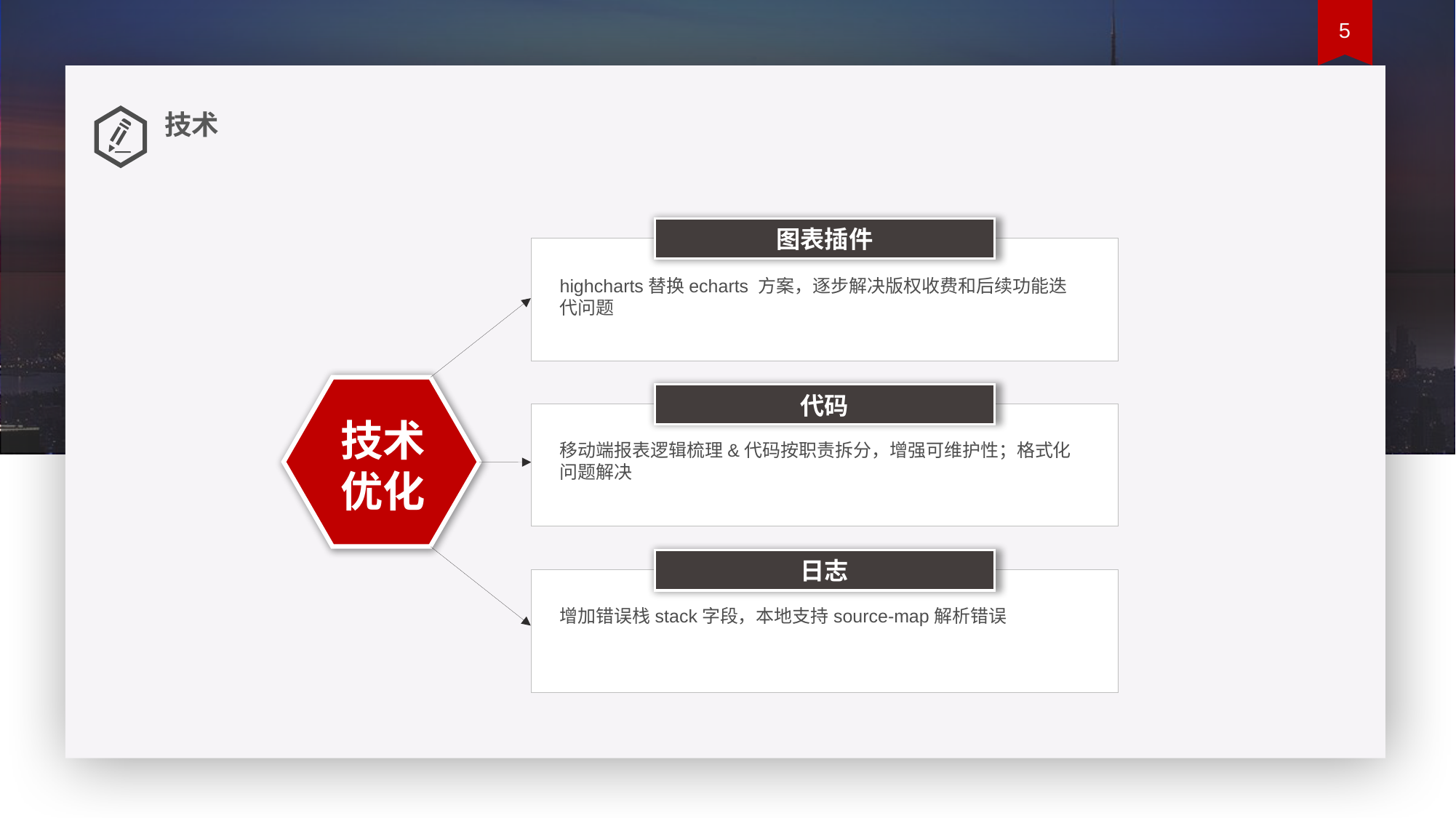

技术

图表插件

highcharts替换echarts 方案，逐步解决版权收费和后续功能迭代问题

代码

移动端报表逻辑梳理&代码按职责拆分，增强可维护性；格式化问题解决
技术优化

日志

增加错误栈stack字段，本地支持source-map解析错误